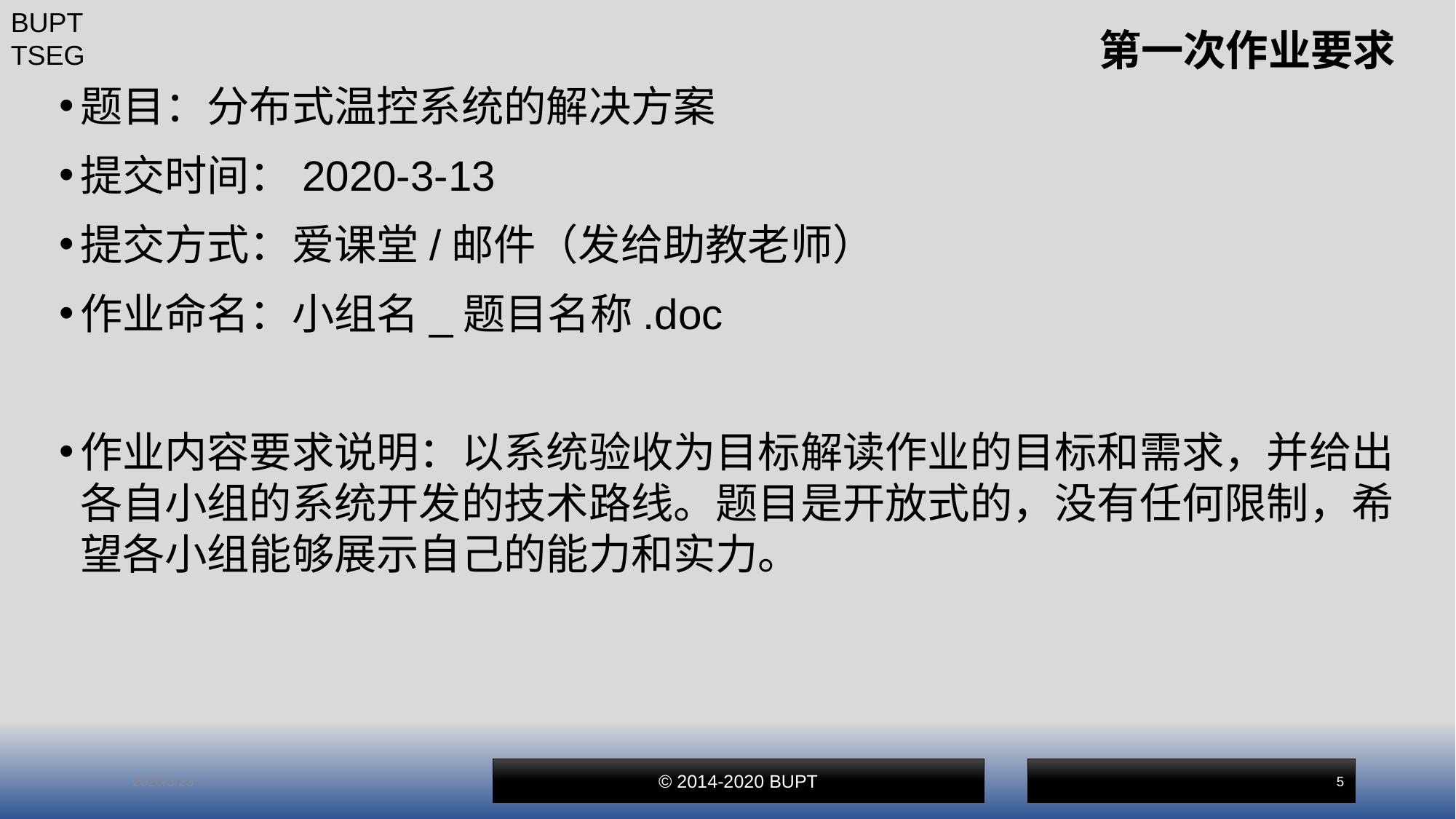

# 第一次作业要求
题目：分布式温控系统的解决方案
提交时间：2020-3-13
提交方式：爱课堂/邮件（发给助教老师）
作业命名：小组名_题目名称.doc

作业内容要求说明：以系统验收为目标解读作业的目标和需求，并给出各自小组的系统开发的技术路线。题目是开放式的，没有任何限制，希望各小组能够展示自己的能力和实力。
2020/3/23
© 2014-2020 BUPT
5